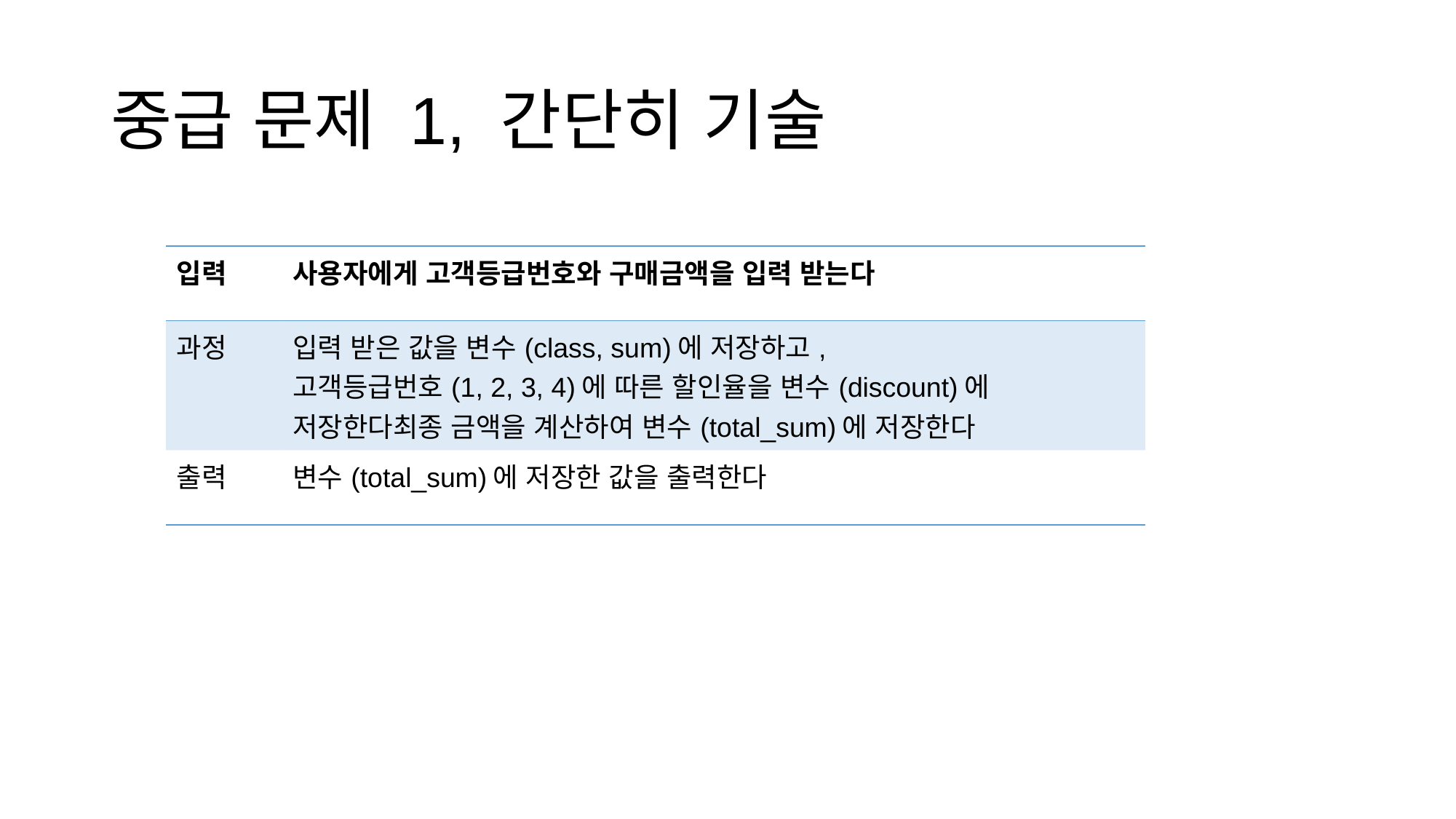

# 중급 문제 1, 간단히 기술

| 입력 | 사용자에게 고객등급번호와 구매금액을 입력 받는다 |
| --- | --- |
| 과정 | 입력 받은 값을 변수(class, sum)에 저장하고, 고객등급번호(1, 2, 3, 4)에 따른 할인율을 변수(discount)에 저장한다최종 금액을 계산하여 변수(total\_sum)에 저장한다 |
| 출력 | 변수(total\_sum)에 저장한 값을 출력한다 |